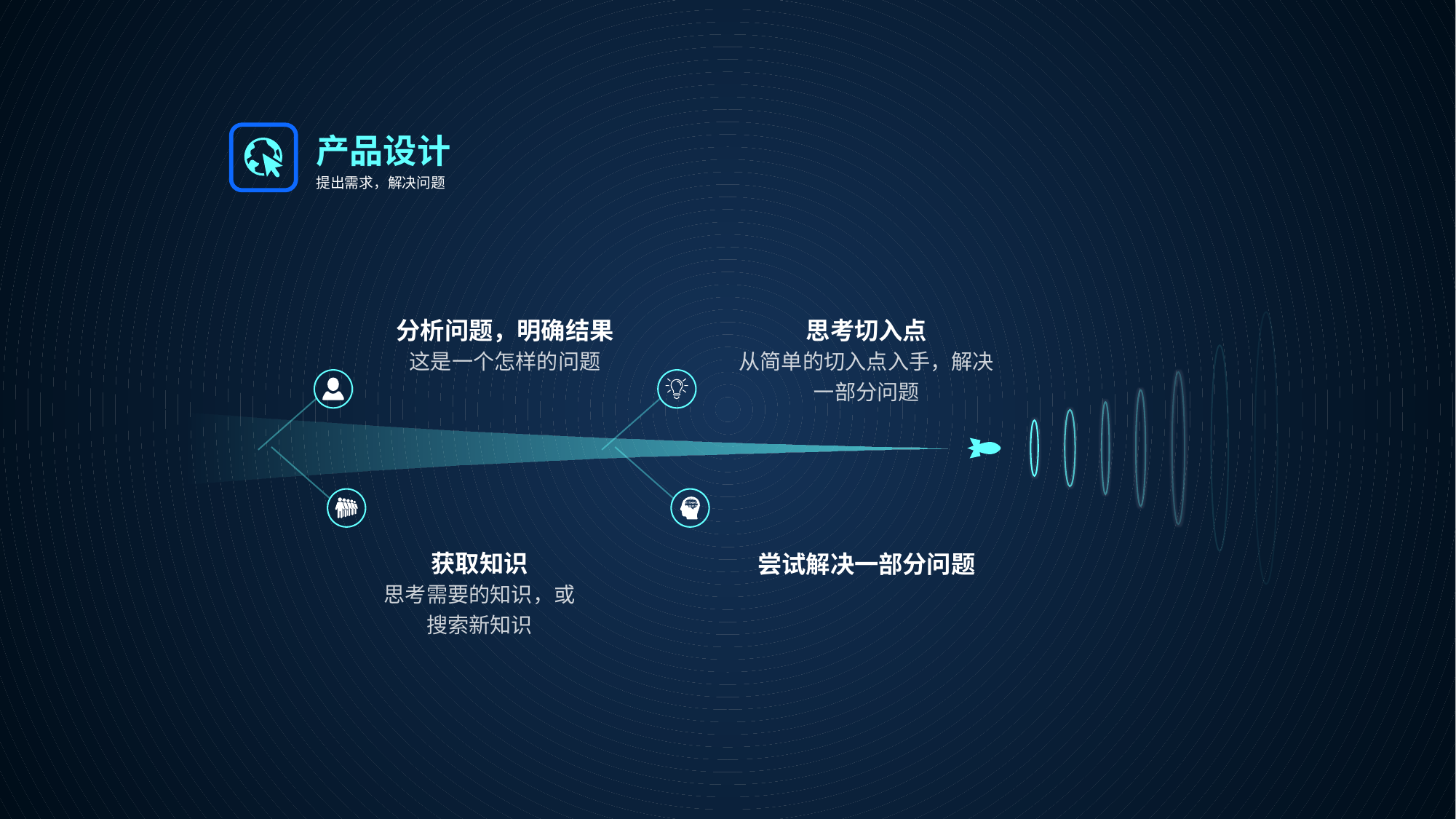

产品设计
提出需求，解决问题

分析问题，明确结果
这是一个怎样的问题
思考切入点
从简单的切入点入手，解决一部分问题

获取知识
思考需要的知识，或搜索新知识
尝试解决一部分问题